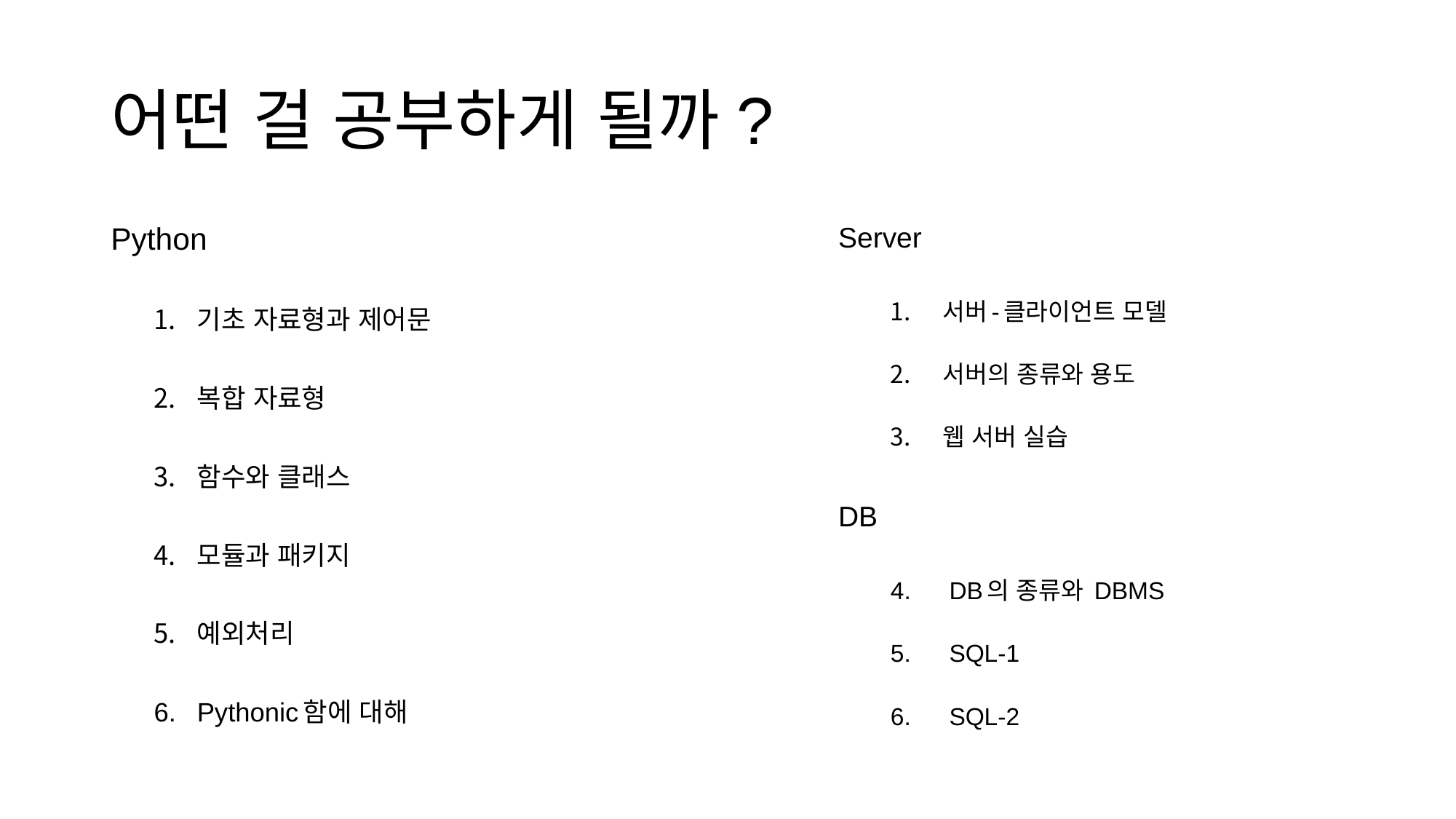

# 어떤 걸 공부하게 될까?
Python

기초 자료형과 제어문

복합 자료형

함수와 클래스

모듈과 패키지

예외처리

Pythonic함에 대해

Server

서버-클라이언트 모델

서버의 종류와 용도

웹 서버 실습

DB

DB의 종류와 DBMS

SQL-1

SQL-2